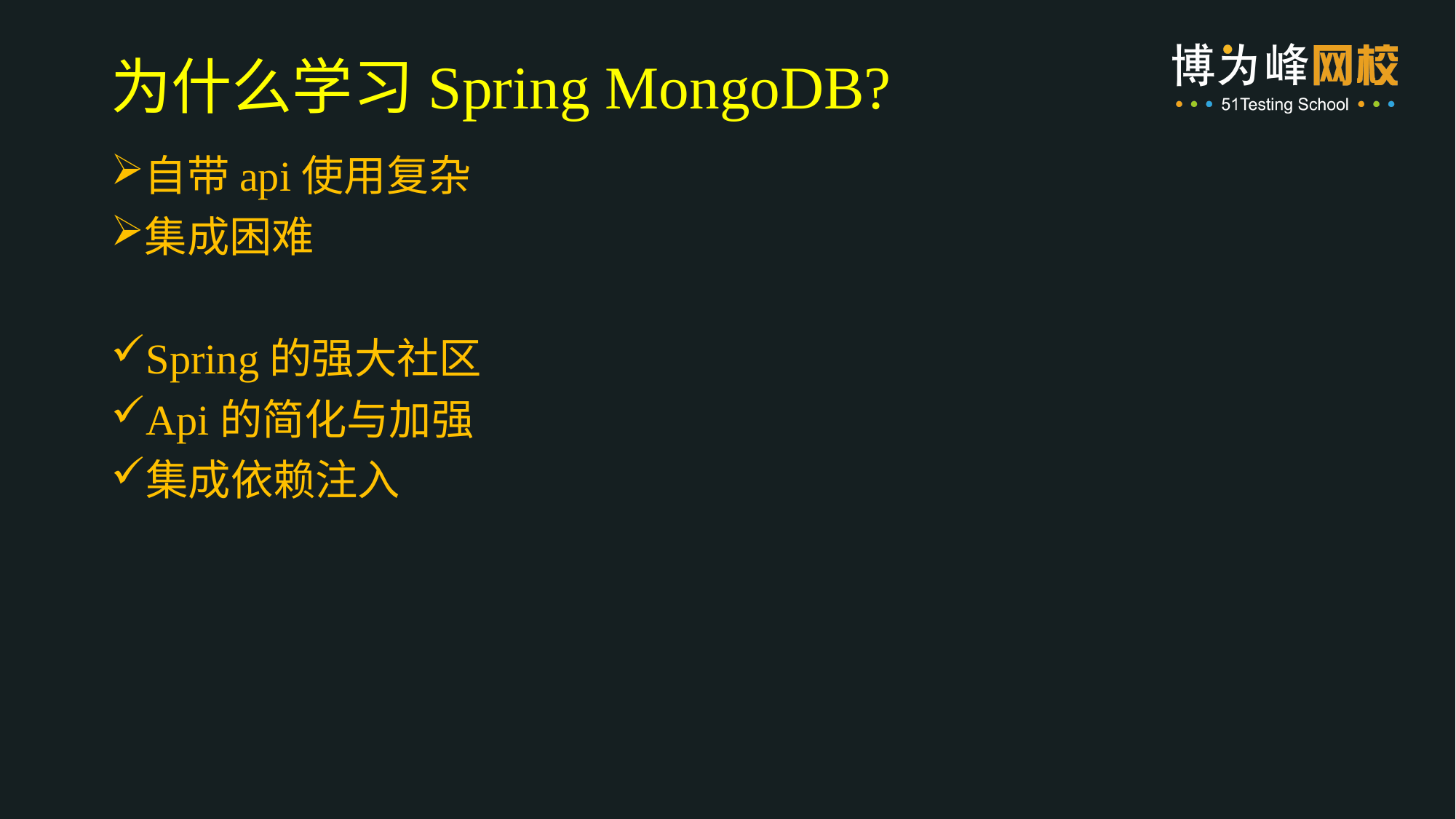

# 为什么学习Spring MongoDB?
自带api使用复杂
集成困难

Spring的强大社区
Api的简化与加强
集成依赖注入